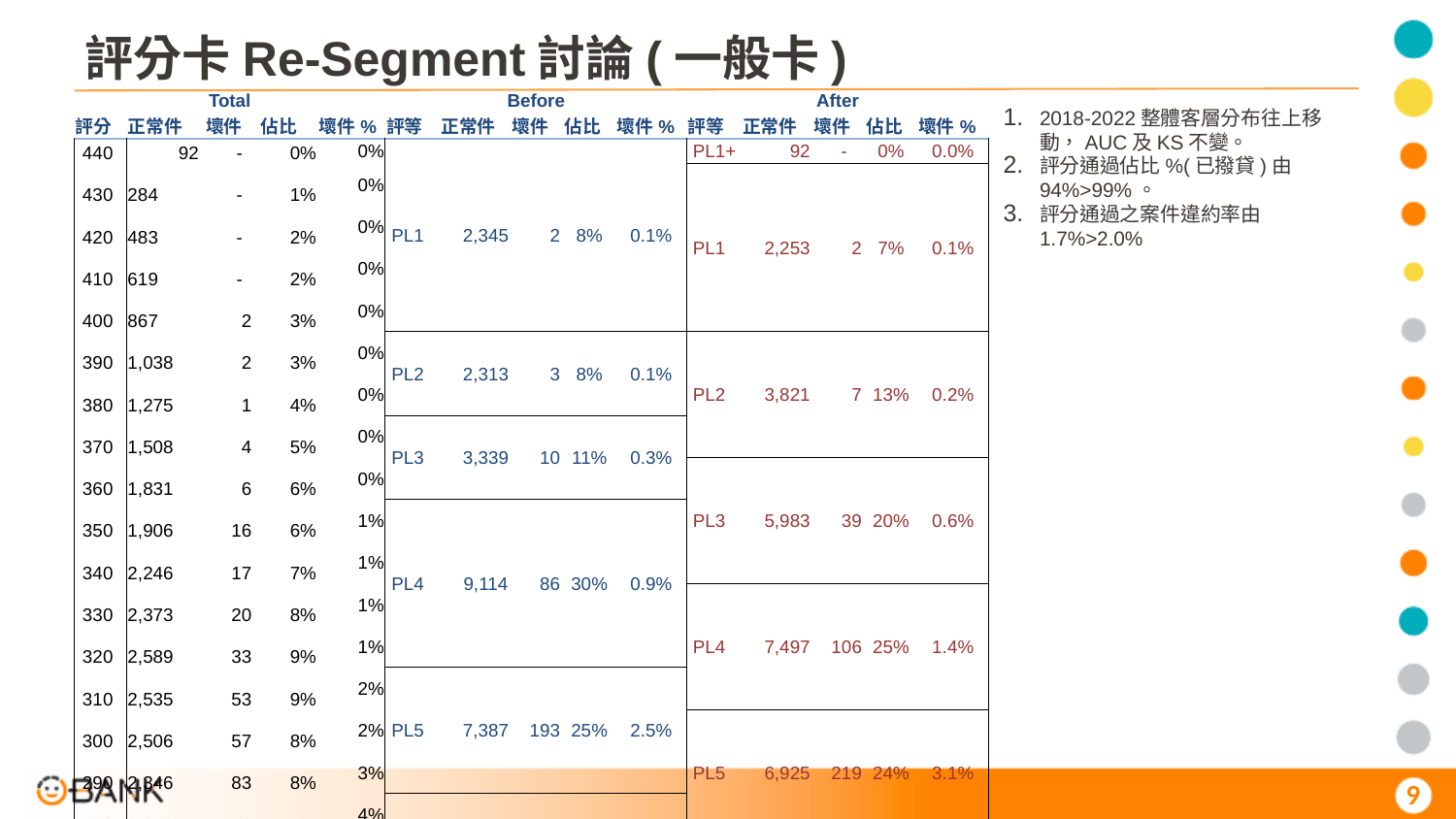

評分卡Re-Segment討論(一般卡)
| Total |  |  |  |  | Before |  |  |  |  | After |  |  |  |  |
| --- | --- | --- | --- | --- | --- | --- | --- | --- | --- | --- | --- | --- | --- | --- |
| 評分 | 正常件 | 壞件 | 佔比 | 壞件% | 評等 | 正常件 | 壞件 | 佔比 | 壞件% | 評等 | 正常件 | 壞件 | 佔比 | 壞件% |
| 440 | 92 | - | 0% | 0% | PL1 | 2,345 | 2 | 8% | 0.1% | PL1+ | 92 | - | 0% | 0.0% |
| 430 | 284 | - | 1% | 0% |  |  |  |  |  | PL1 | 2,253 | 2 | 7% | 0.1% |
| 420 | 483 | - | 2% | 0% |  |  |  |  |  |  |  |  |  |  |
| 410 | 619 | - | 2% | 0% |  |  |  |  |  |  |  |  |  |  |
| 400 | 867 | 2 | 3% | 0% |  |  |  |  |  |  |  |  |  |  |
| 390 | 1,038 | 2 | 3% | 0% | PL2 | 2,313 | 3 | 8% | 0.1% | PL2 | 3,821 | 7 | 13% | 0.2% |
| 380 | 1,275 | 1 | 4% | 0% |  |  |  |  |  |  |  |  |  |  |
| 370 | 1,508 | 4 | 5% | 0% | PL3 | 3,339 | 10 | 11% | 0.3% |  |  |  |  |  |
| 360 | 1,831 | 6 | 6% | 0% |  |  |  |  |  | PL3 | 5,983 | 39 | 20% | 0.6% |
| 350 | 1,906 | 16 | 6% | 1% | PL4 | 9,114 | 86 | 30% | 0.9% |  |  |  |  |  |
| 340 | 2,246 | 17 | 7% | 1% |  |  |  |  |  |  |  |  |  |  |
| 330 | 2,373 | 20 | 8% | 1% |  |  |  |  |  | PL4 | 7,497 | 106 | 25% | 1.4% |
| 320 | 2,589 | 33 | 9% | 1% |  |  |  |  |  |  |  |  |  |  |
| 310 | 2,535 | 53 | 9% | 2% | PL5 | 7,387 | 193 | 25% | 2.5% |  |  |  |  |  |
| 300 | 2,506 | 57 | 8% | 2% |  |  |  |  |  | PL5 | 6,925 | 219 | 24% | 3.1% |
| 290 | 2,346 | 83 | 8% | 3% |  |  |  |  |  |  |  |  |  |  |
| 280 | 2,073 | 79 | 7% | 4% | PL6 | 3,579 | 181 | 12% | 4.8% |  |  |  |  |  |
| 270 | 1,506 | 102 | 5% | 6% |  |  |  |  |  | PL6 | 2,793 | 214 | 10% | 7.1% |
| 260 | 875 | 78 | 3% | 8% | PL7 | 1,519 | 150 | 6% | 9.0% |  |  |  |  |  |
| 250 | 412 | 34 | 1% | 8% |  |  |  |  |  |  |  |  |  |  |
| 240 | 189 | 28 | 1% | 13% |  |  |  |  |  | PL7 | 189 | 28 | 1% | 12.9% |
| 230 | 43 | 10 | 0% | 19% |  |  |  |  |  | PL7- | 43 | 10 | 0% | 18.9% |
| 總計 | 29,596 | 625 | 100% | 2.1% |  | K-S值 | 42% | AUC | 77% |  | K-S值 | 42% | AUC | 77% |
2018-2022整體客層分布往上移動，AUC及KS不變。
評分通過佔比%(已撥貸)由94%>99%。
評分通過之案件違約率由1.7%>2.0%